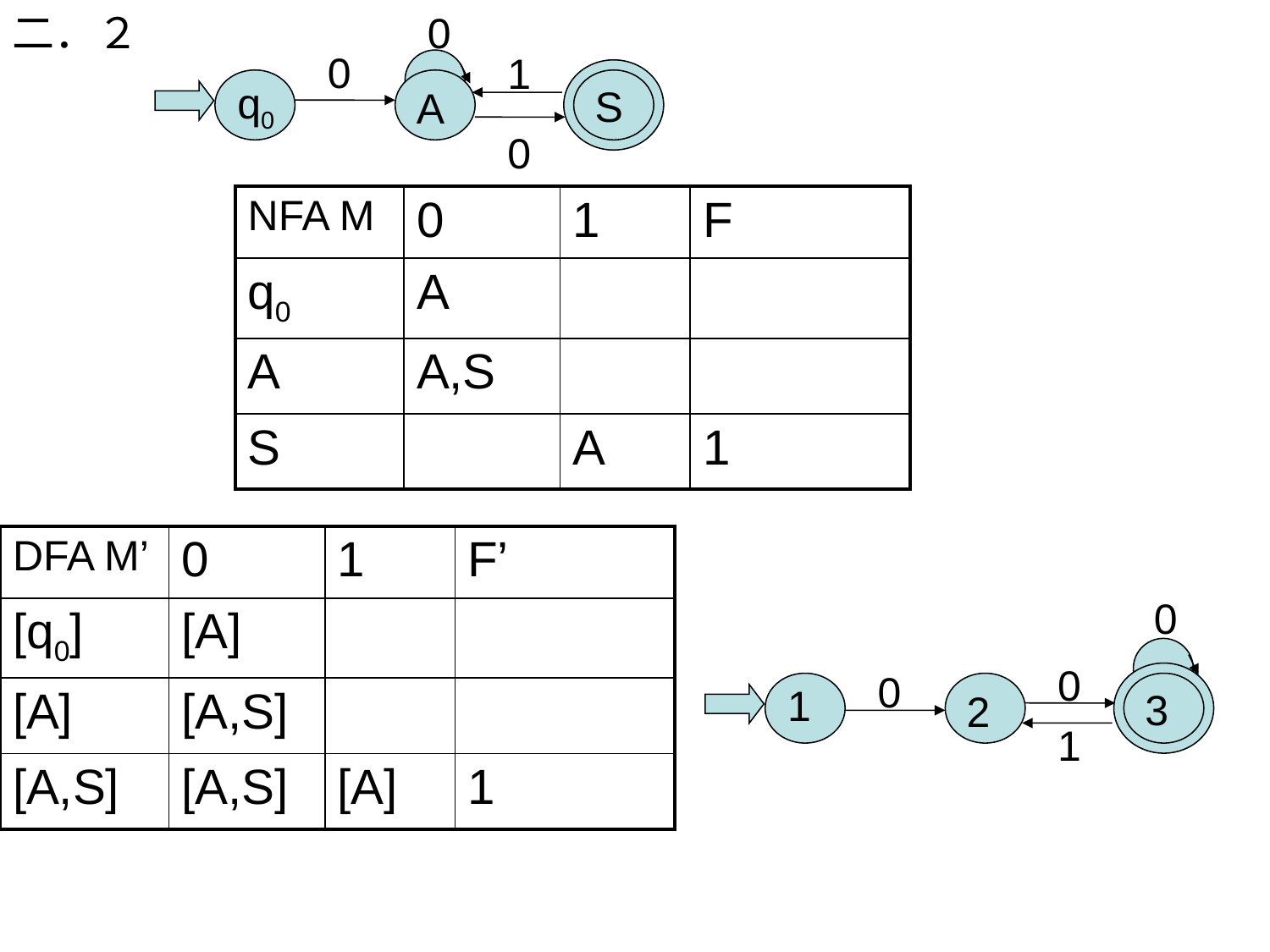

二．２
0
0
1

S

q0

A

0

| NFA M | 0 | 1 | F |
| --- | --- | --- | --- |
| q0 | A |  |  |
| A | A,S |  |  |
| S |  | A | 1 |
| DFA M’ | 0 | 1 | F’ |
| --- | --- | --- | --- |
| [q0] | [A] |  |  |
| [A] | [A,S] |  |  |
| [A,S] | [A,S] | [A] | 1 |
0

0

0

3

1

2

1